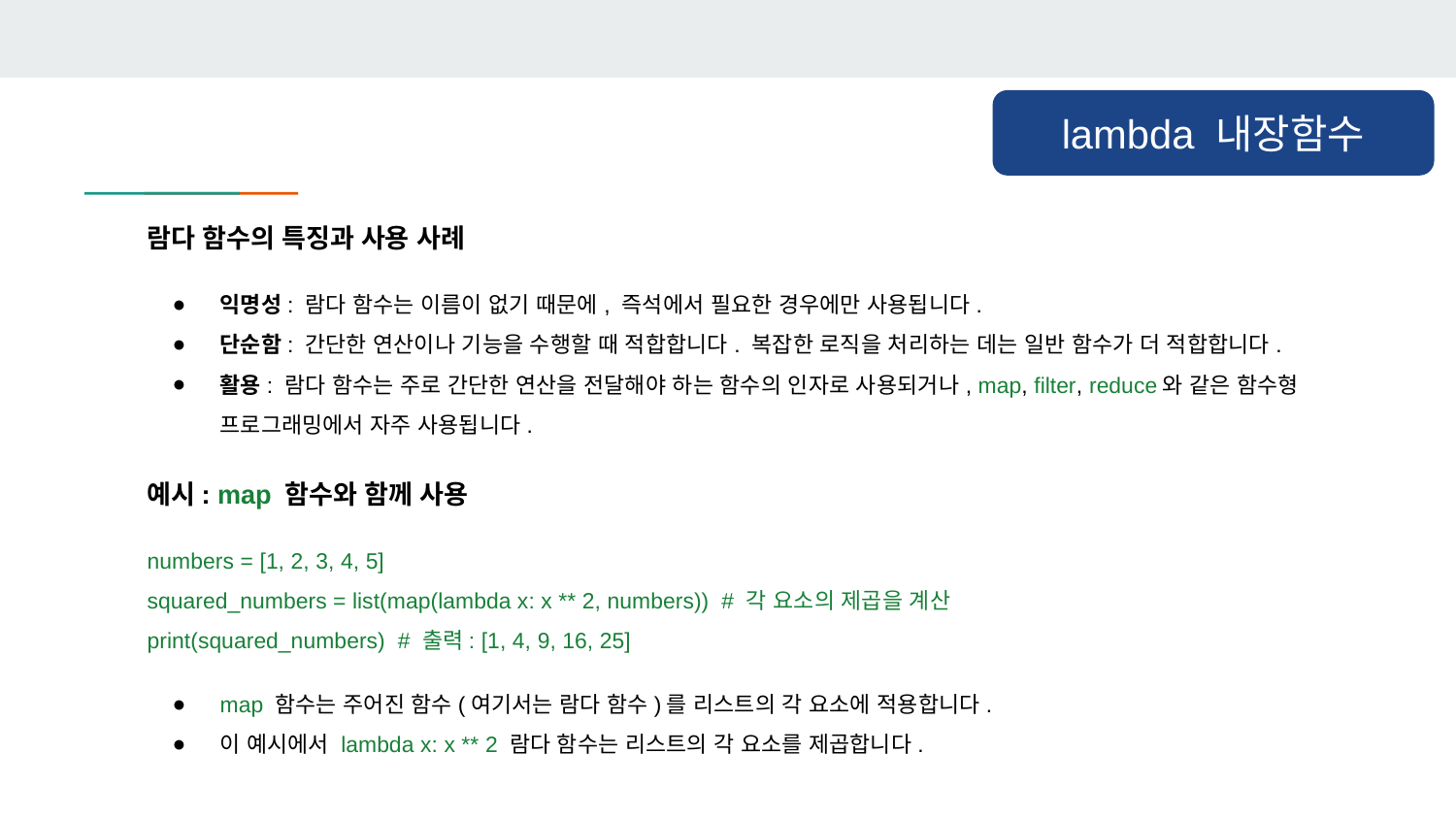

lambda 내장함수
람다 함수의 특징과 사용 사례
익명성: 람다 함수는 이름이 없기 때문에, 즉석에서 필요한 경우에만 사용됩니다.
단순함: 간단한 연산이나 기능을 수행할 때 적합합니다. 복잡한 로직을 처리하는 데는 일반 함수가 더 적합합니다.
활용: 람다 함수는 주로 간단한 연산을 전달해야 하는 함수의 인자로 사용되거나, map, filter, reduce와 같은 함수형 프로그래밍에서 자주 사용됩니다.
예시: map 함수와 함께 사용
numbers = [1, 2, 3, 4, 5]
squared_numbers = list(map(lambda x: x ** 2, numbers))  # 각 요소의 제곱을 계산
print(squared_numbers)  # 출력: [1, 4, 9, 16, 25]
map 함수는 주어진 함수(여기서는 람다 함수)를 리스트의 각 요소에 적용합니다.
이 예시에서 lambda x: x ** 2 람다 함수는 리스트의 각 요소를 제곱합니다.